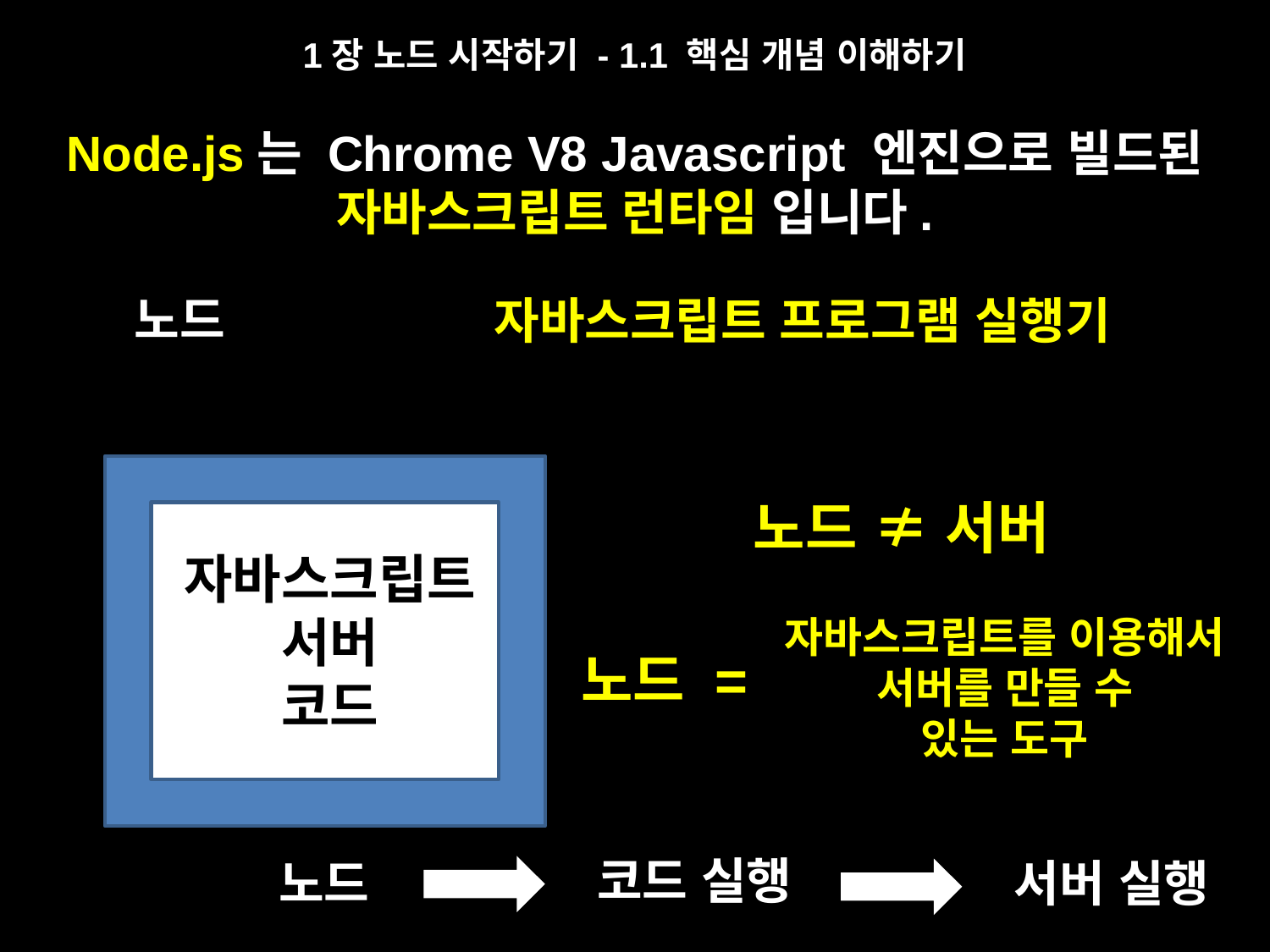

1장 노드 시작하기 - 1.1 핵심 개념 이해하기
Node.js는 Chrome V8 Javascript 엔진으로 빌드된
자바스크립트 런타임 입니다.
노드
자바스크립트 프로그램 실행기

자바스크립트
서버
코드
노드 ≠ 서버
자바스크립트를 이용해서
서버를 만들 수
있는 도구
노드 =
코드 실행
노드
서버 실행